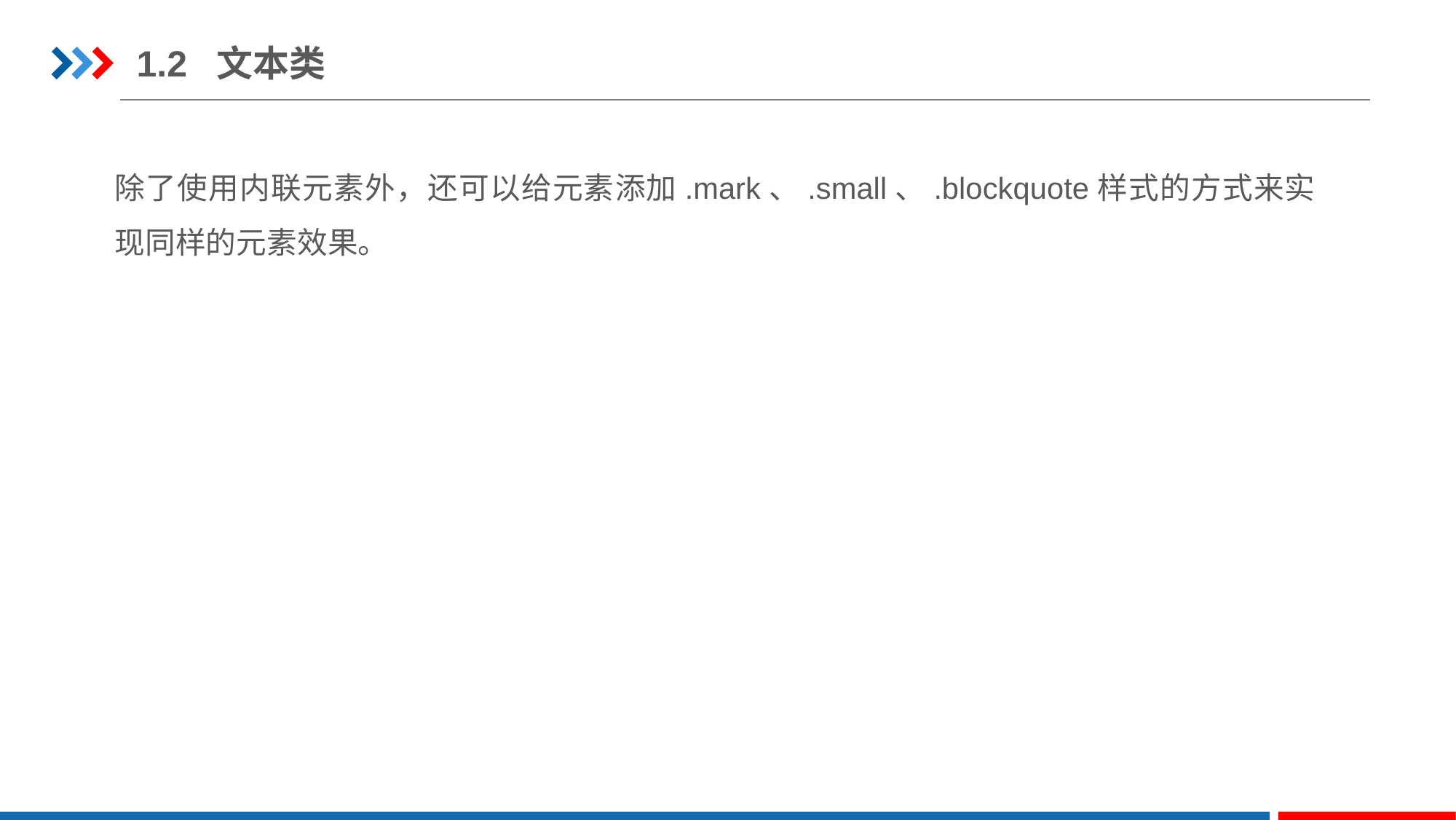

1.2  文本类
除了使用内联元素外，还可以给元素添加.mark、.small、.blockquote样式的方式来实现同样的元素效果。